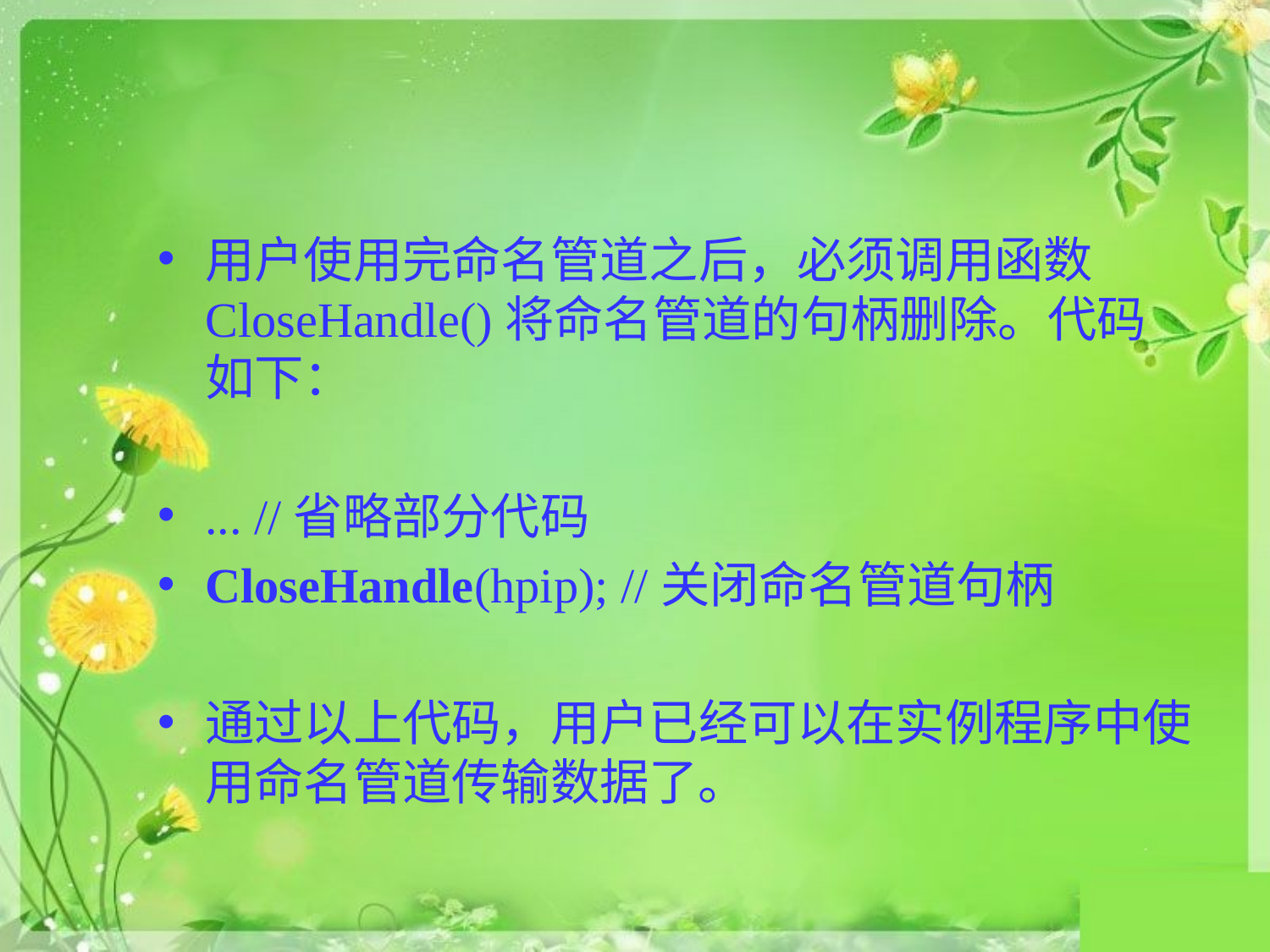

#
用户使用完命名管道之后，必须调用函数CloseHandle()将命名管道的句柄删除。代码如下：

... //省略部分代码
CloseHandle(hpip); //关闭命名管道句柄

通过以上代码，用户已经可以在实例程序中使用命名管道传输数据了。